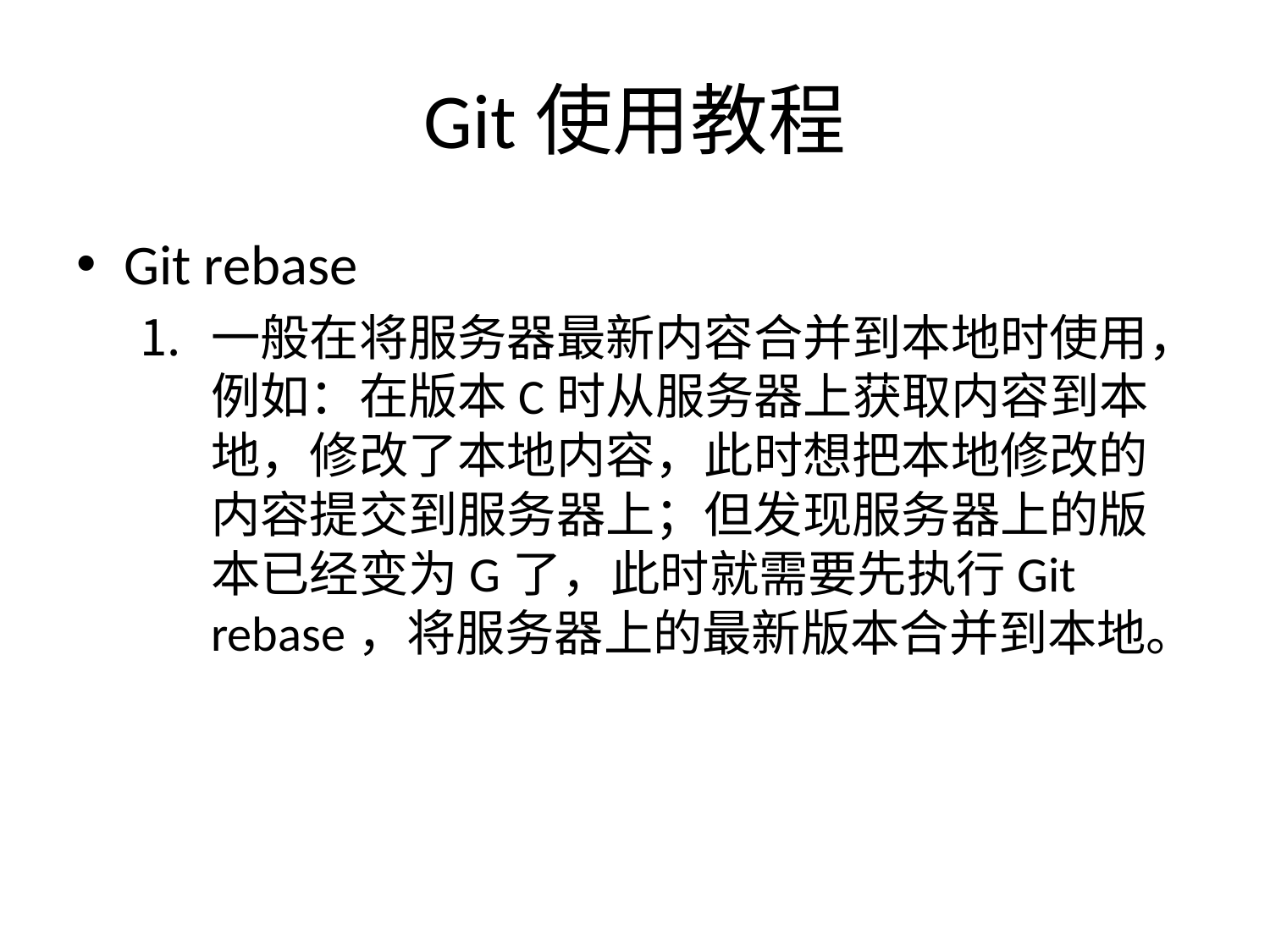

# Git使用教程
Git rebase
一般在将服务器最新内容合并到本地时使用，例如：在版本C时从服务器上获取内容到本地，修改了本地内容，此时想把本地修改的内容提交到服务器上；但发现服务器上的版本已经变为G了，此时就需要先执行Git rebase，将服务器上的最新版本合并到本地。